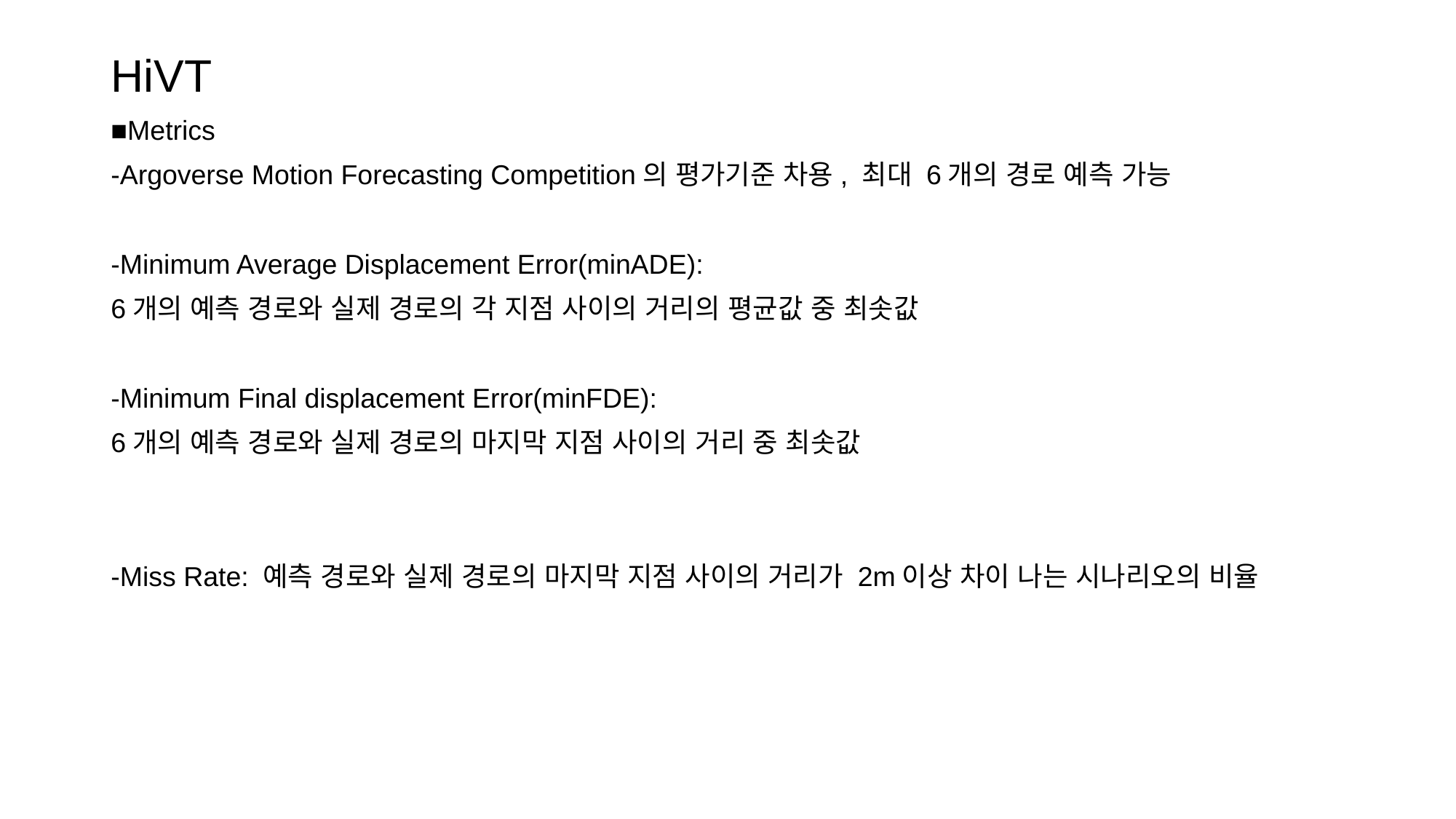

# HiVT
■Metrics
-Argoverse Motion Forecasting Competition의 평가기준 차용, 최대 6개의 경로 예측 가능

-Minimum Average Displacement Error(minADE):
6개의 예측 경로와 실제 경로의 각 지점 사이의 거리의 평균값 중 최솟값

-Minimum Final displacement Error(minFDE):
6개의 예측 경로와 실제 경로의 마지막 지점 사이의 거리 중 최솟값

-Miss Rate: 예측 경로와 실제 경로의 마지막 지점 사이의 거리가 2m이상 차이 나는 시나리오의 비율